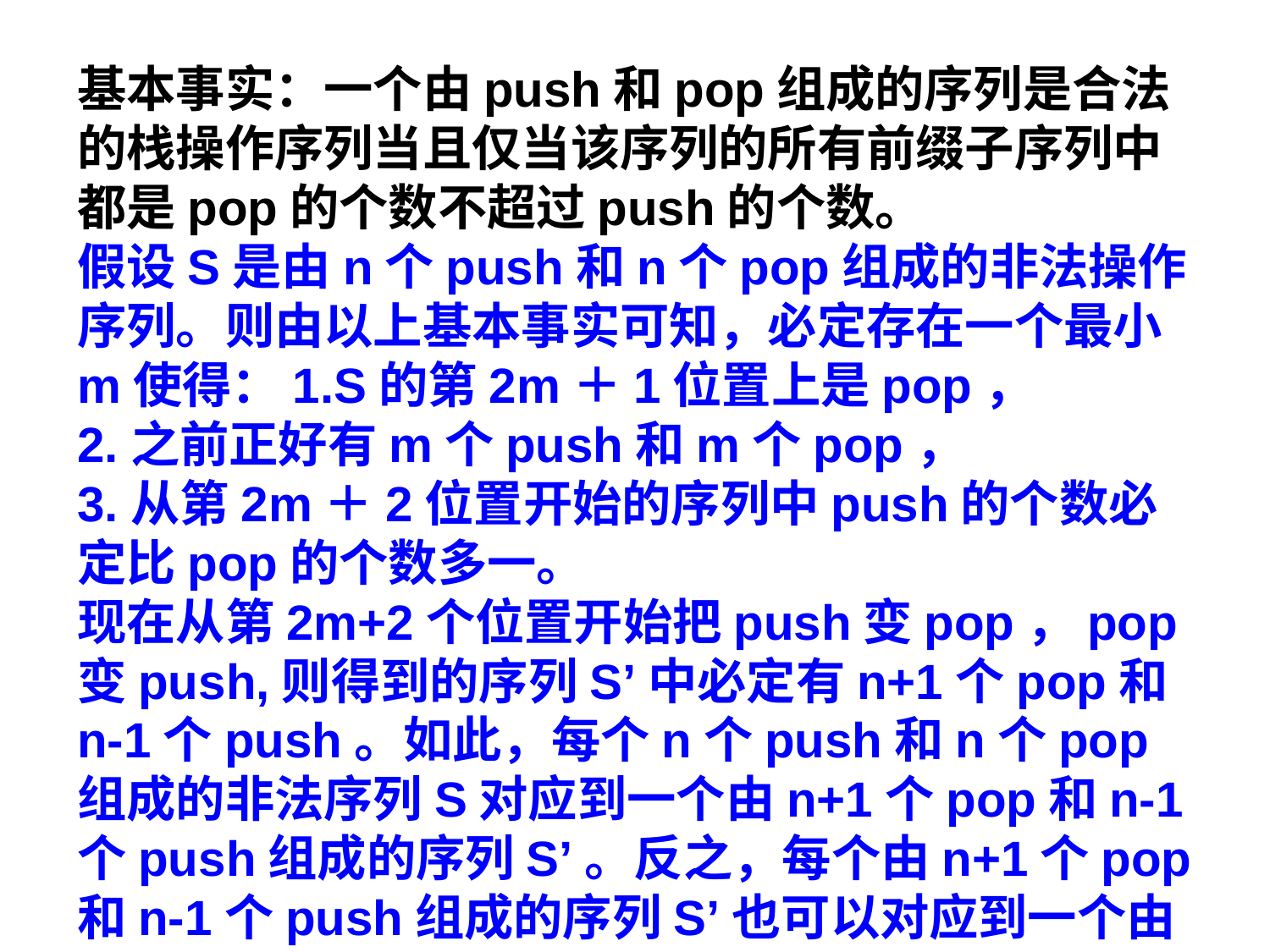

基本事实：一个由push和pop组成的序列是合法的栈操作序列当且仅当该序列的所有前缀子序列中都是pop的个数不超过push的个数。
假设S是由n个push和n个pop组成的非法操作序列。则由以上基本事实可知，必定存在一个最小m使得：1.S的第2m＋1位置上是pop，
2.之前正好有m个push和m个pop，
3.从第2m＋2位置开始的序列中push的个数必定比pop的个数多一。
现在从第2m+2个位置开始把push变pop，pop变push,则得到的序列S’中必定有n+1个pop和n-1个push。如此，每个n个push和n个pop组成的非法序列S对应到一个由n+1个pop和n-1个push组成的序列S’。反之，每个由n+1个pop和n-1个push组成的序列S’也可以对应到一个由n个push和n个pop组成的非法序列S。